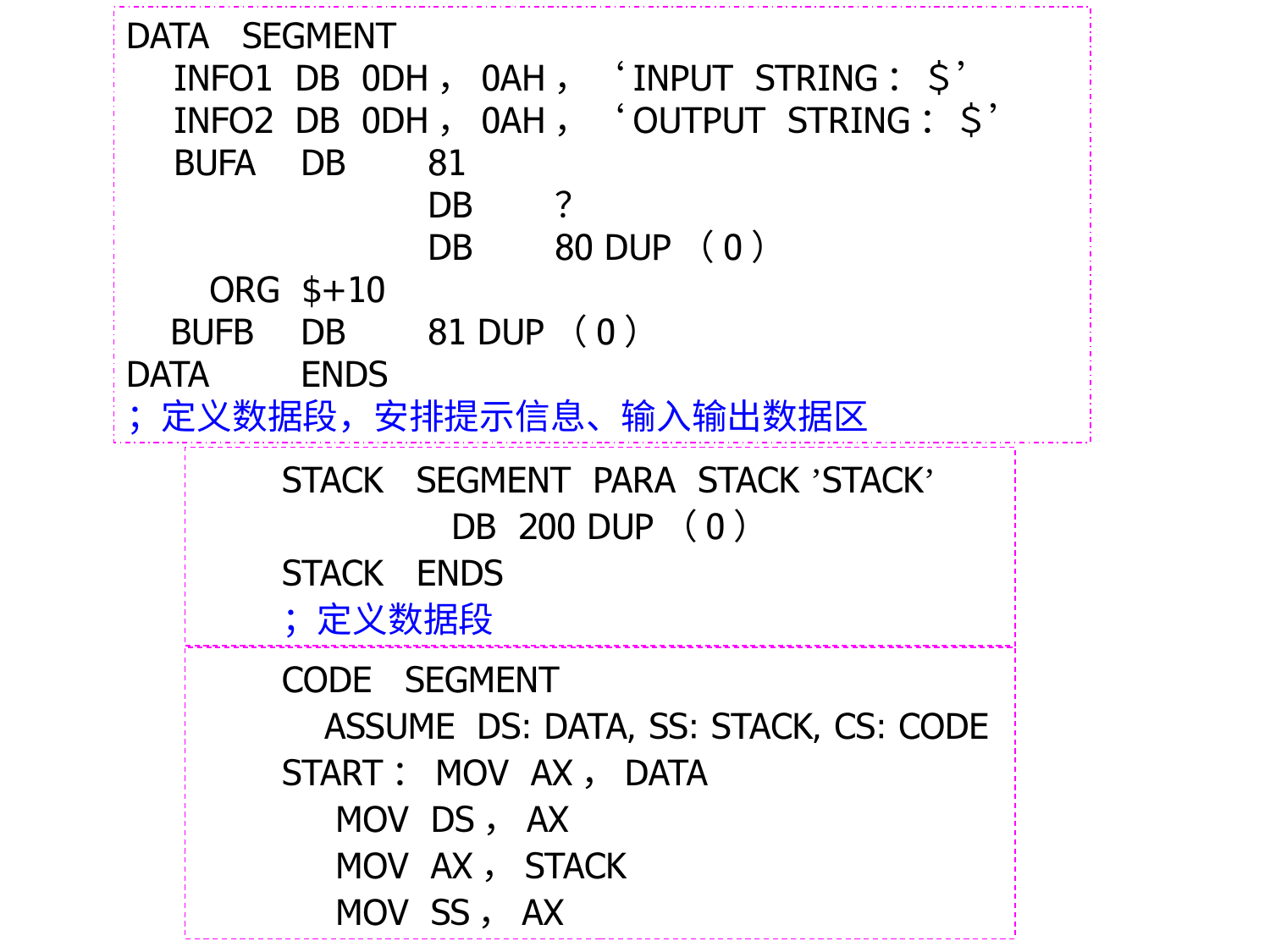

DATA   SEGMENT
	INFO1  DB  0DH，0AH，‘INPUT  STRING：＄’
	INFO2  DB  0DH，0AH，‘OUTPUT  STRING：＄’
	BUFA	DB	81
			DB	？
			DB	80 DUP（0）
	    ORG  $+10
    BUFB	DB	81 DUP（0）
DATA	ENDS
；定义数据段，安排提示信息、输入输出数据区
STACK   SEGMENT  PARA  STACK ’STACK’
		DB  200 DUP（0）
STACK   ENDS
；定义数据段
CODE   SEGMENT
	ASSUME  DS: DATA, SS: STACK, CS: CODE
START：MOV  AX，DATA
	 MOV  DS，AX
	 MOV  AX，STACK
	 MOV  SS，AX